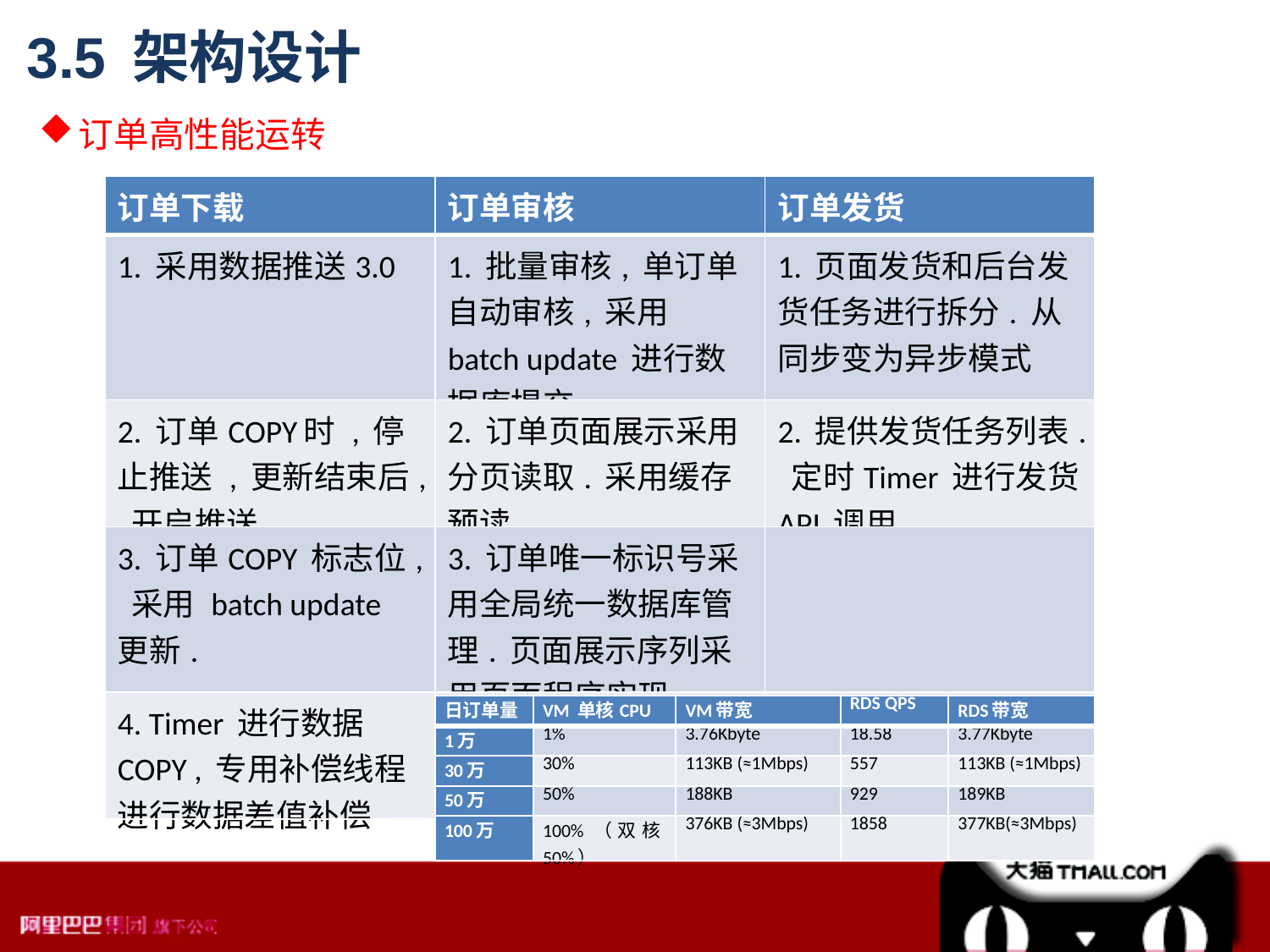

3.5 架构设计
订单高性能运转
| 订单下载 | 订单审核 | 订单发货 |
| --- | --- | --- |
| 1. 采用数据推送3.0 | 1. 批量审核, 单订单自动审核, 采用 batch update 进行数据库提交. | 1. 页面发货和后台发货任务进行拆分. 从同步变为异步模式 |
| 2. 订单COPY时 , 停止推送 , 更新结束后, 开启推送. | 2. 订单页面展示采用分页读取. 采用缓存预读. | 2. 提供发货任务列表. 定时Timer 进行发货 API 调用. |
| 3. 订单COPY 标志位, 采用 batch update 更新. | 3. 订单唯一标识号采用全局统一数据库管理. 页面展示序列采用页面程序实现. |  |
| 4. Timer 进行数据COPY , 专用补偿线程进行数据差值补偿 |  |  |
| 日订单量 | VM 单核CPU | VM带宽 | RDS QPS | RDS带宽 |
| --- | --- | --- | --- | --- |
| 1万 | 1% | 3.76Kbyte | 18.58 | 3.77Kbyte |
| 30万 | 30% | 113KB (≈1Mbps) | 557 | 113KB (≈1Mbps) |
| 50万 | 50% | 188KB | 929 | 189KB |
| 100万 | 100%（双核50%） | 376KB (≈3Mbps) | 1858 | 377KB(≈3Mbps) |